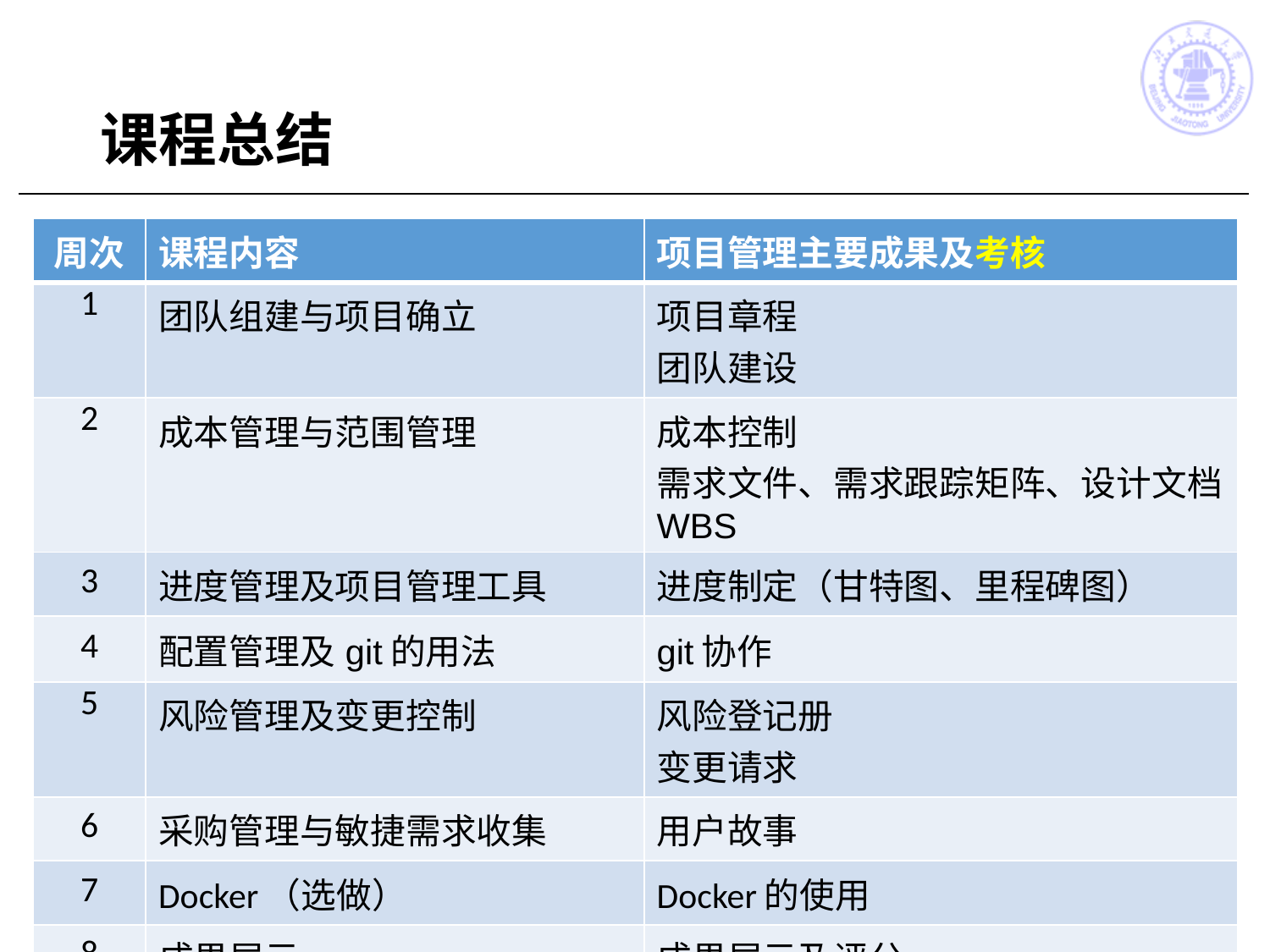

# 课程总结
| 周次 | 课程内容 | 项目管理主要成果及考核 |
| --- | --- | --- |
| 1 | 团队组建与项目确立 | 项目章程 团队建设 |
| 2 | 成本管理与范围管理 | 成本控制 需求文件、需求跟踪矩阵、设计文档 WBS |
| 3 | 进度管理及项目管理工具 | 进度制定（甘特图、里程碑图） |
| 4 | 配置管理及git的用法 | git协作 |
| 5 | 风险管理及变更控制 | 风险登记册 变更请求 |
| 6 | 采购管理与敏捷需求收集 | 用户故事 |
| 7 | Docker（选做） | Docker的使用 |
| 8 | 成果展示 | 成果展示及评分 |